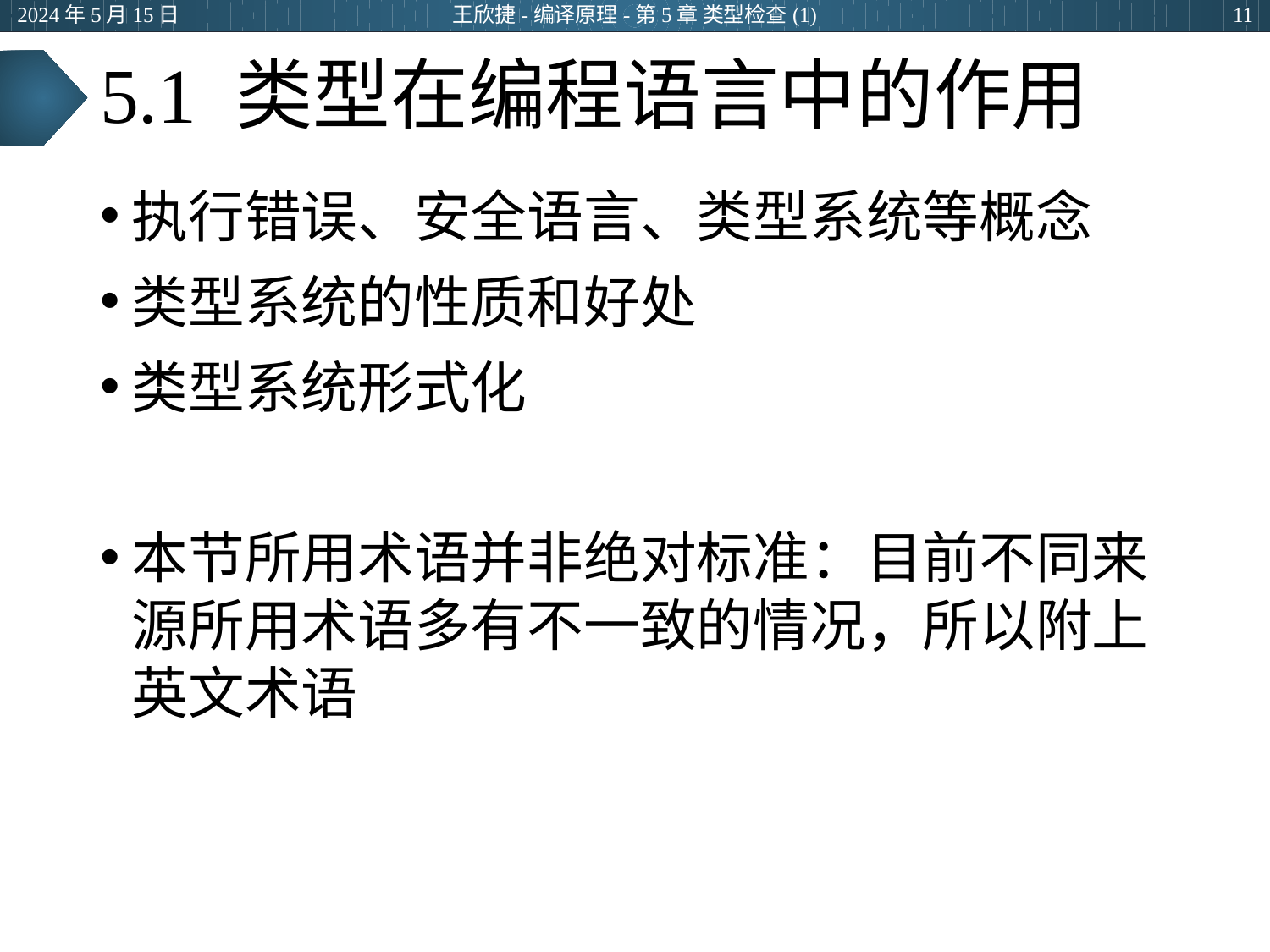

2024年5月15日
王欣捷-编译原理-第5章 类型检查(1)
11
# 5.1 类型在编程语言中的作用
执行错误、安全语言、类型系统等概念
类型系统的性质和好处
类型系统形式化

本节所用术语并非绝对标准：目前不同来源所用术语多有不一致的情况，所以附上英文术语